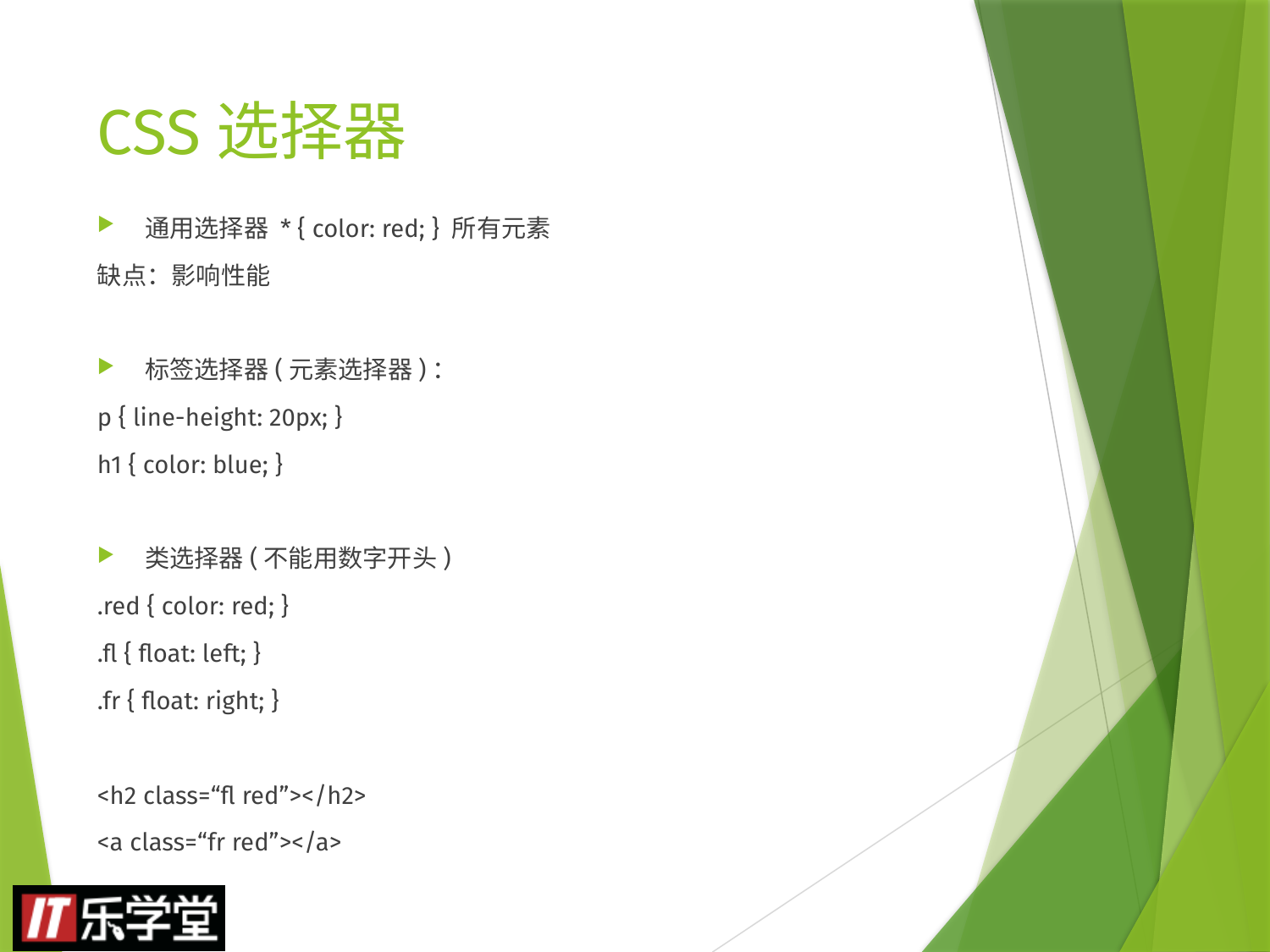

# CSS选择器
通用选择器 * { color: red; } 所有元素
缺点：影响性能

标签选择器(元素选择器)：
p { line-height: 20px; }
h1 { color: blue; }

类选择器(不能用数字开头)
.red { color: red; }
.fl { float: left; }
.fr { float: right; }

<h2 class=“fl red”></h2>
<a class=“fr red”></a>